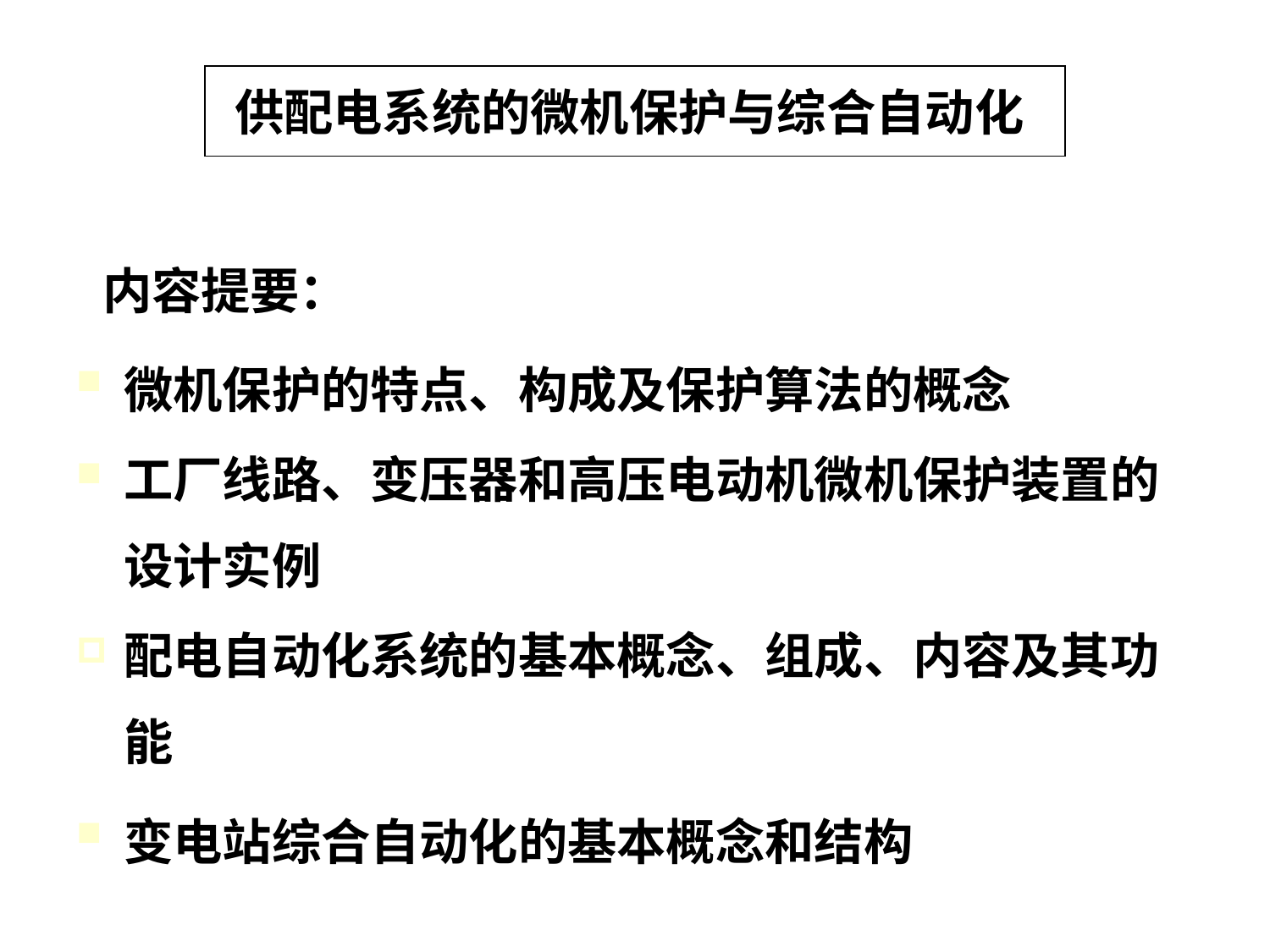

# 供配电系统的微机保护与综合自动化
 内容提要：
微机保护的特点、构成及保护算法的概念
工厂线路、变压器和高压电动机微机保护装置的设计实例
配电自动化系统的基本概念、组成、内容及其功能
变电站综合自动化的基本概念和结构